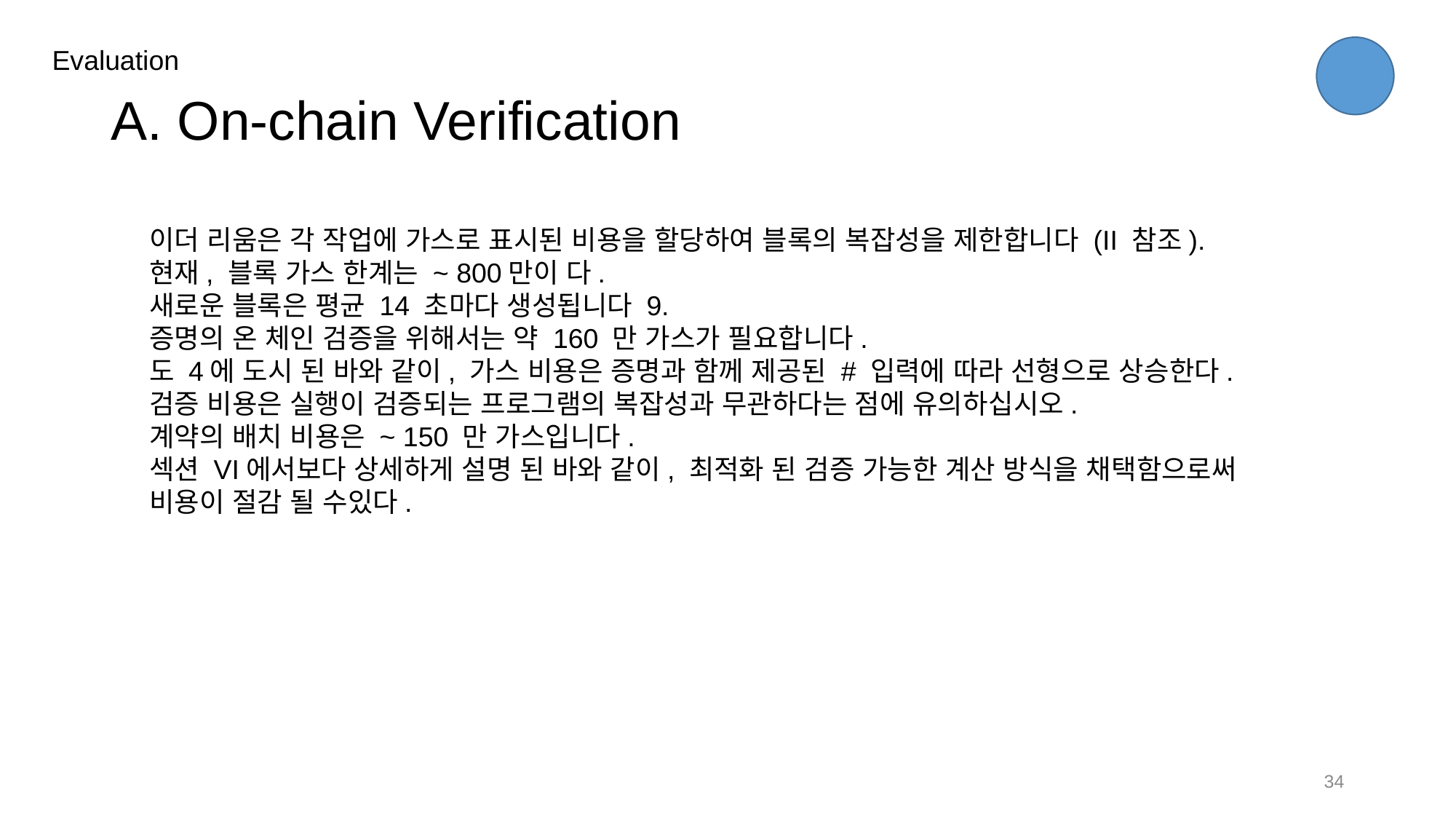

Evaluation

# A. On-chain Verification
이더 리움은 각 작업에 가스로 표시된 비용을 할당하여 블록의 복잡성을 제한합니다 (II 참조).
현재, 블록 가스 한계는 ~ 800만이 다.
새로운 블록은 평균 14 초마다 생성됩니다 9.
증명의 온 체인 검증을 위해서는 약 160 만 가스가 필요합니다.
도 4에 도시 된 바와 같이, 가스 비용은 증명과 함께 제공된 # 입력에 따라 선형으로 상승한다.
검증 비용은 실행이 검증되는 프로그램의 복잡성과 무관하다는 점에 유의하십시오.
계약의 배치 비용은 ~ 150 만 가스입니다.
섹션 VI에서보다 상세하게 설명 된 바와 같이, 최적화 된 검증 가능한 계산 방식을 채택함으로써 비용이 절감 될 수있다.
34